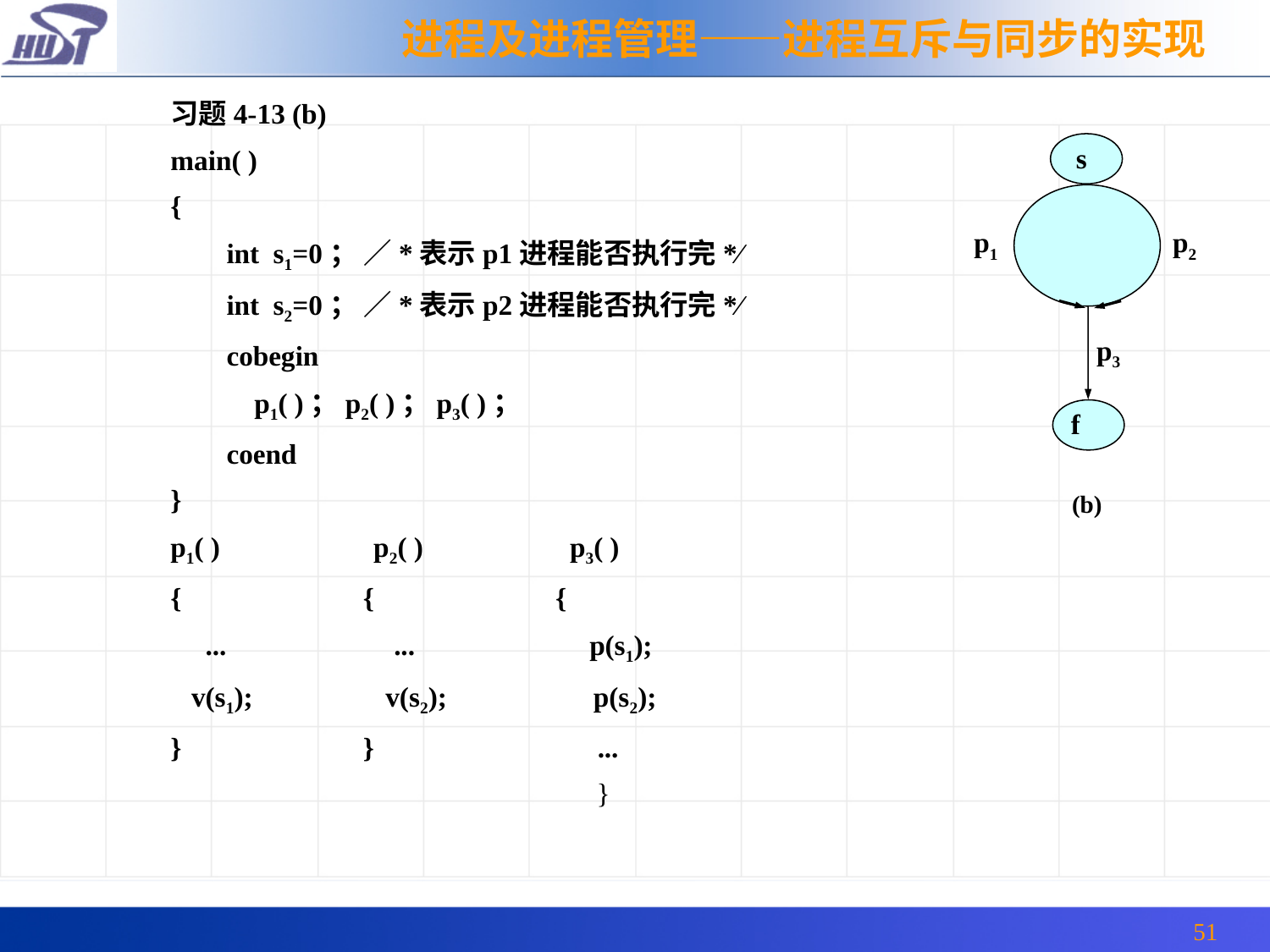

进程及进程管理——进程互斥与同步的实现
习题4-13 (b)
main( )
{
        int  s1=0； ∕*表示p1进程能否执行完*∕
        int  s2=0； ∕*表示p2进程能否执行完*∕
        cobegin
            p1( )；p2( )；p3( )；
        coend
}
p1( )                      p2( )                     p3( )
{                          {                          {
     ...                        ...                         p(s1);
   v(s1);                   v(s2);                     p(s2);
}                          }                                ...
                                                             }

 s

p1
p2

p3

 f
(b)
51